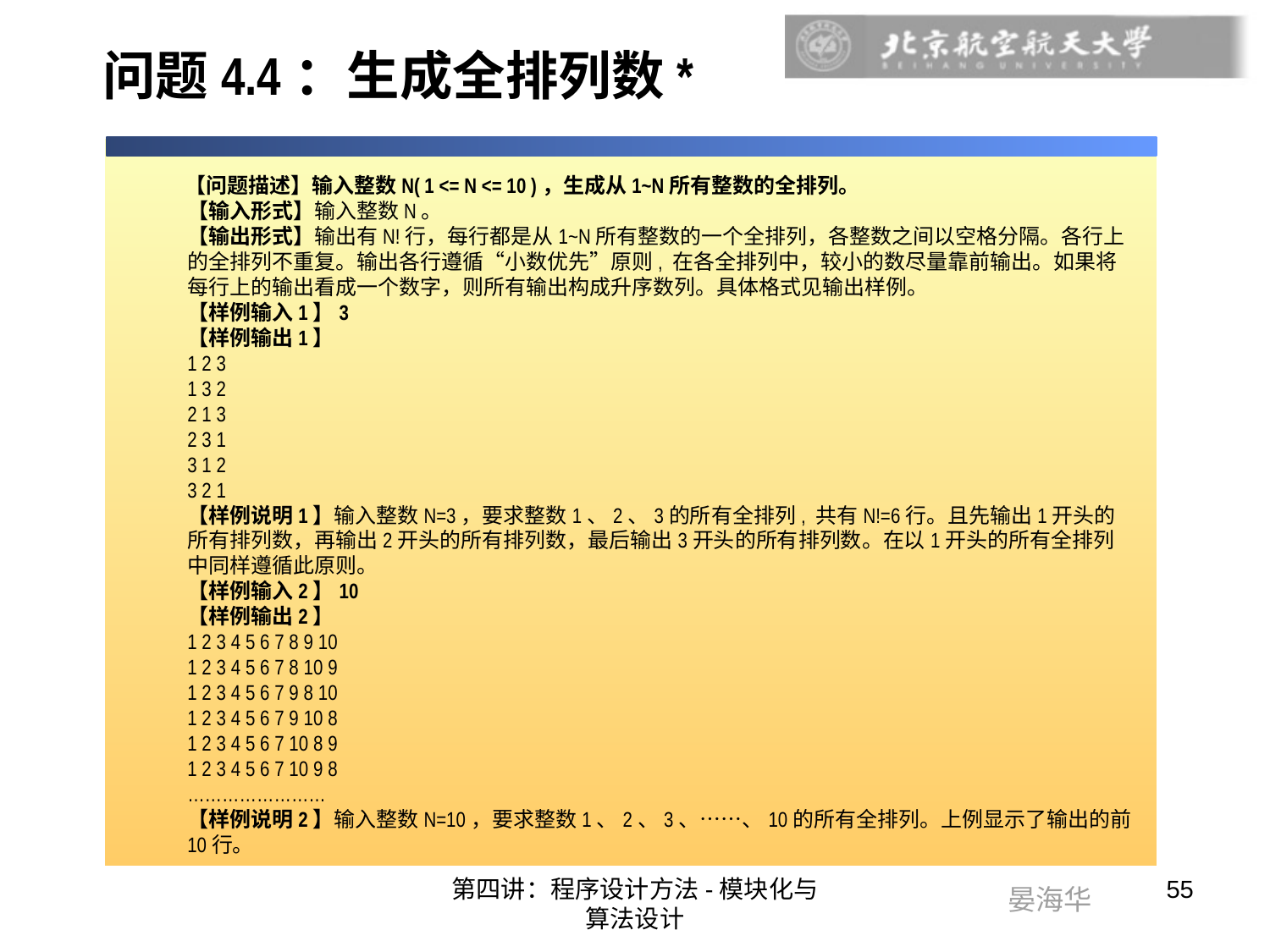

# 问题4.4：生成全排列数*
        【问题描述】输入整数N( 1 <= N <= 10 )，生成从1~N所有整数的全排列。
【输入形式】输入整数N。
【输出形式】输出有N!行，每行都是从1~N所有整数的一个全排列，各整数之间以空格分隔。各行上的全排列不重复。输出各行遵循“小数优先”原则, 在各全排列中，较小的数尽量靠前输出。如果将每行上的输出看成一个数字，则所有输出构成升序数列。具体格式见输出样例。
【样例输入1】3 
【样例输出1】
1 2 3
1 3 2
2 1 3
2 3 1
3 1 2
3 2 1
【样例说明1】输入整数N=3，要求整数1、2、3的所有全排列, 共有N!=6行。且先输出1开头的所有排列数，再输出2开头的所有排列数，最后输出3开头的所有排列数。在以1开头的所有全排列中同样遵循此原则。
【样例输入2】10
【样例输出2】
1 2 3 4 5 6 7 8 9 10
1 2 3 4 5 6 7 8 10 9
1 2 3 4 5 6 7 9 8 10
1 2 3 4 5 6 7 9 10 8
1 2 3 4 5 6 7 10 8 9
1 2 3 4 5 6 7 10 9 8
……………………
【样例说明2】输入整数N=10，要求整数1、2、3、……、10的所有全排列。上例显示了输出的前10行。
第四讲：程序设计方法-模块化与算法设计
55